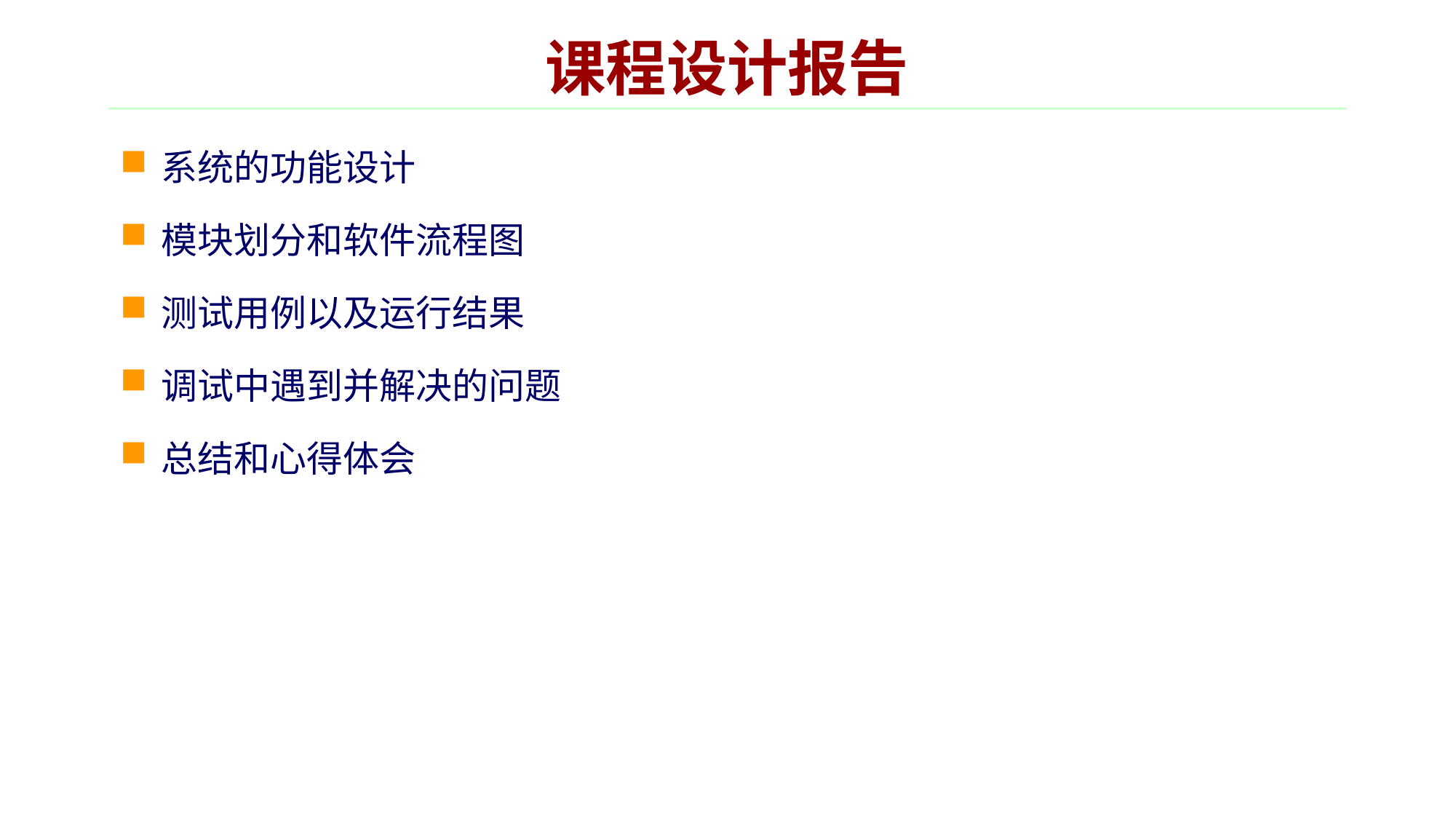

# 课程设计报告
系统的功能设计
模块划分和软件流程图
测试用例以及运行结果
调试中遇到并解决的问题
总结和心得体会